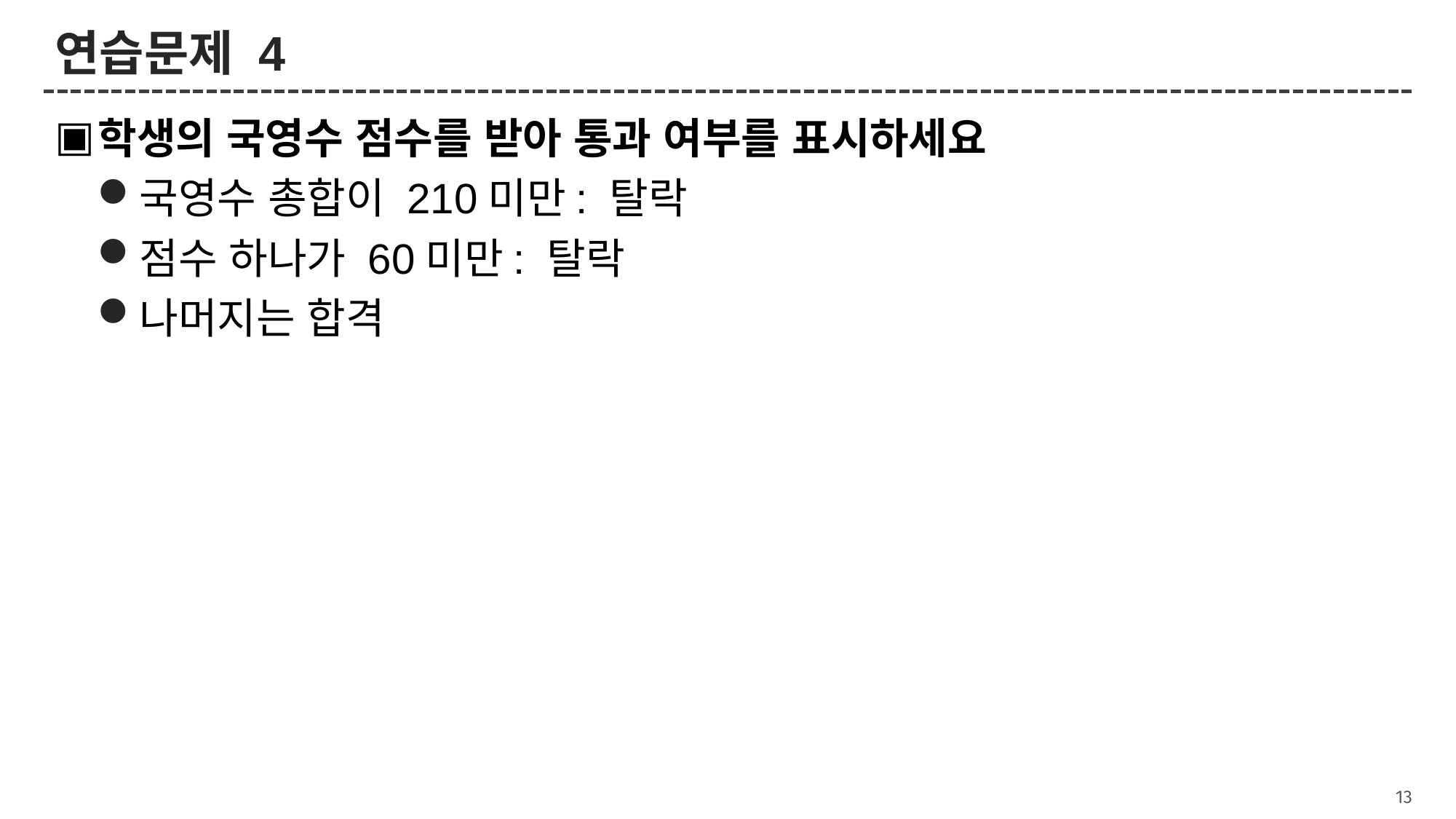

# 연습문제 4
학생의 국영수 점수를 받아 통과 여부를 표시하세요
국영수 총합이 210미만: 탈락
점수 하나가 60미만: 탈락
나머지는 합격